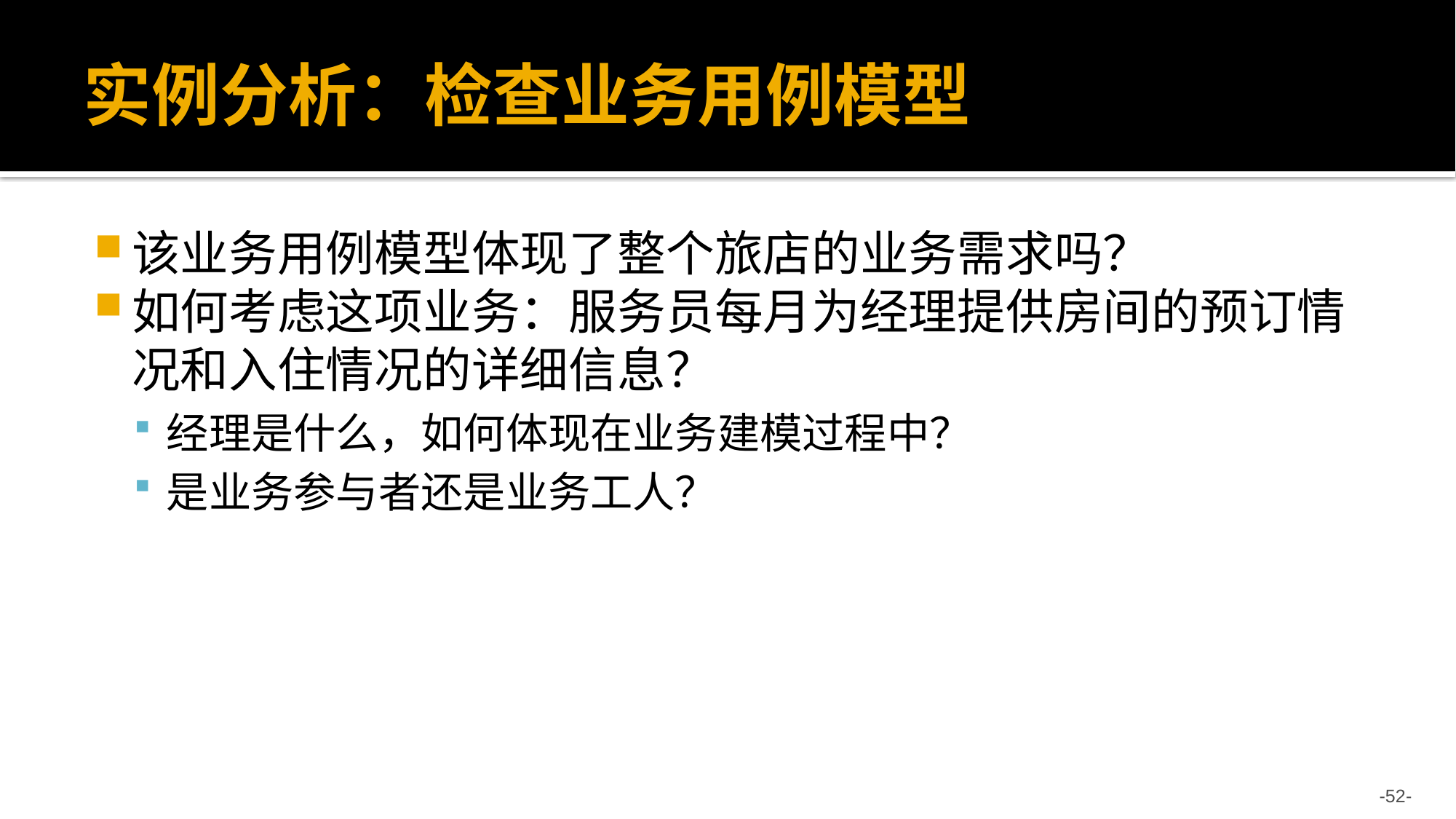

# 实例分析：检查业务用例模型
该业务用例模型体现了整个旅店的业务需求吗？
如何考虑这项业务：服务员每月为经理提供房间的预订情况和入住情况的详细信息？
经理是什么，如何体现在业务建模过程中？
是业务参与者还是业务工人？
-52-